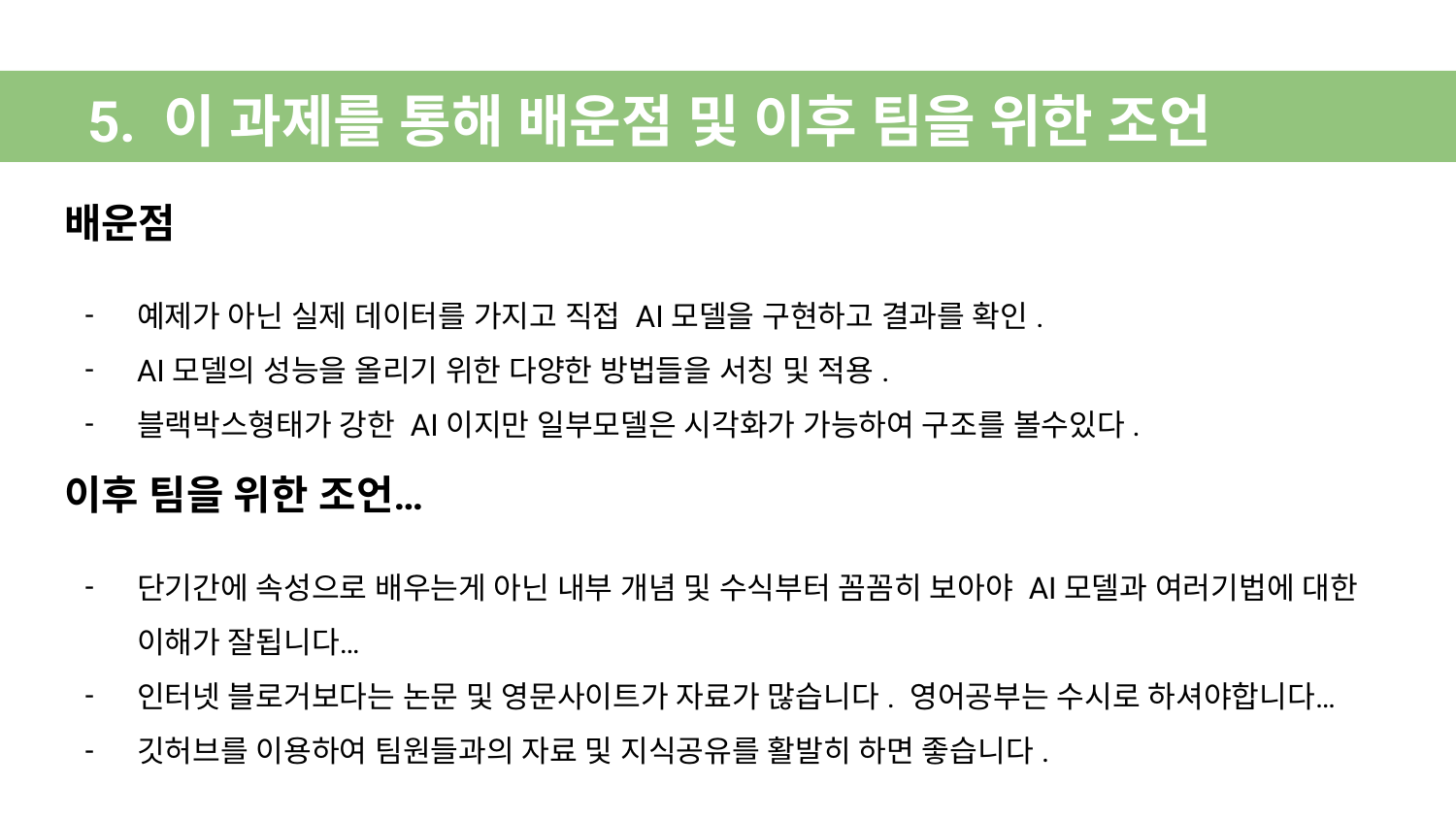

# 5. 이 과제를 통해 배운점 및 이후 팀을 위한 조언
배운점
예제가 아닌 실제 데이터를 가지고 직접 AI모델을 구현하고 결과를 확인.
AI모델의 성능을 올리기 위한 다양한 방법들을 서칭 및 적용.
블랙박스형태가 강한 AI이지만 일부모델은 시각화가 가능하여 구조를 볼수있다.

이후 팀을 위한 조언…
단기간에 속성으로 배우는게 아닌 내부 개념 및 수식부터 꼼꼼히 보아야 AI모델과 여러기법에 대한 이해가 잘됩니다…
인터넷 블로거보다는 논문 및 영문사이트가 자료가 많습니다. 영어공부는 수시로 하셔야합니다…
깃허브를 이용하여 팀원들과의 자료 및 지식공유를 활발히 하면 좋습니다.